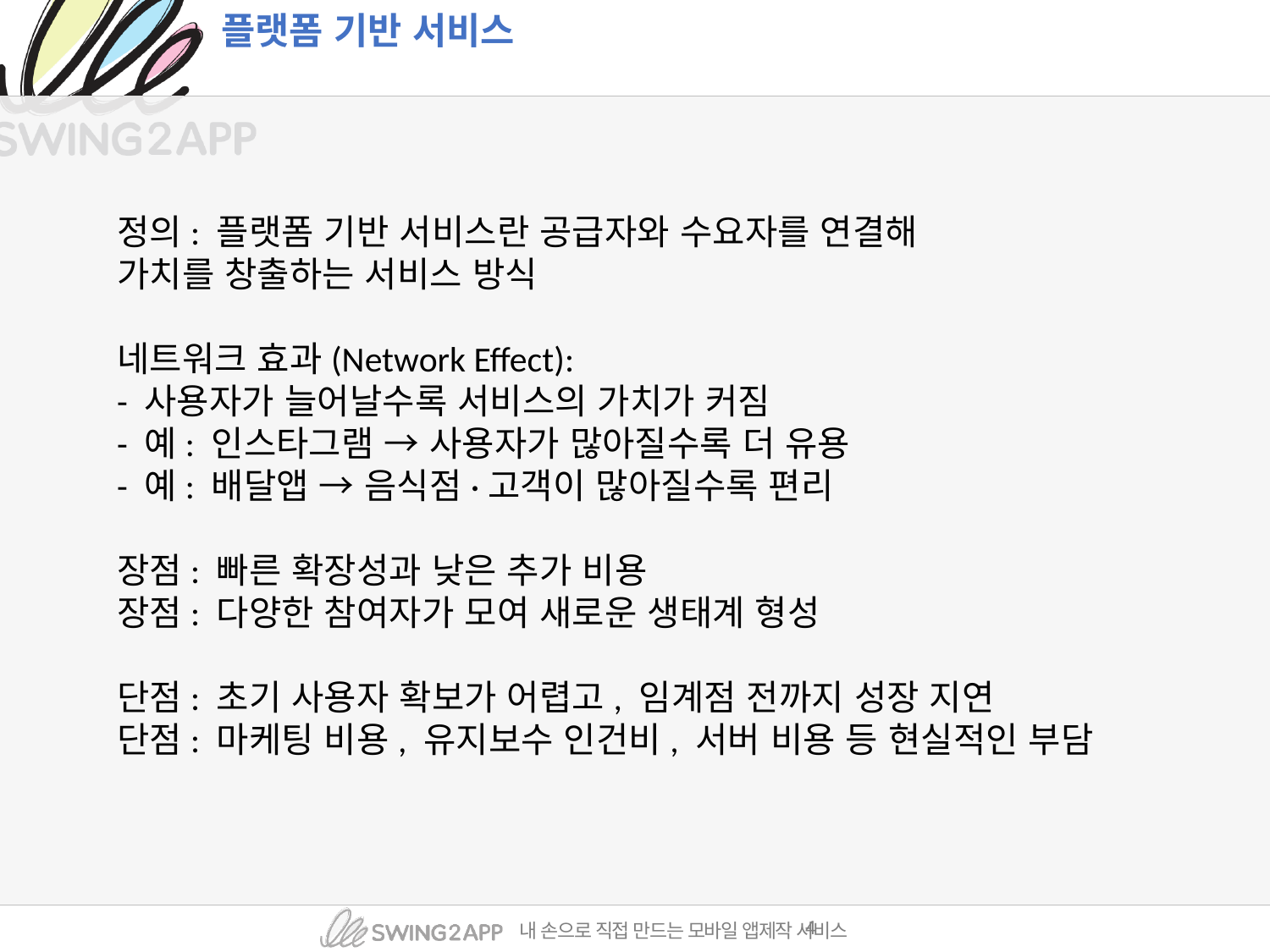

# 플랫폼 기반 서비스
정의: 플랫폼 기반 서비스란 공급자와 수요자를 연결해
가치를 창출하는 서비스 방식

네트워크 효과(Network Effect):
- 사용자가 늘어날수록 서비스의 가치가 커짐
- 예: 인스타그램 → 사용자가 많아질수록 더 유용
- 예: 배달앱 → 음식점·고객이 많아질수록 편리

장점: 빠른 확장성과 낮은 추가 비용
장점: 다양한 참여자가 모여 새로운 생태계 형성

단점: 초기 사용자 확보가 어렵고, 임계점 전까지 성장 지연
단점: 마케팅 비용, 유지보수 인건비, 서버 비용 등 현실적인 부담